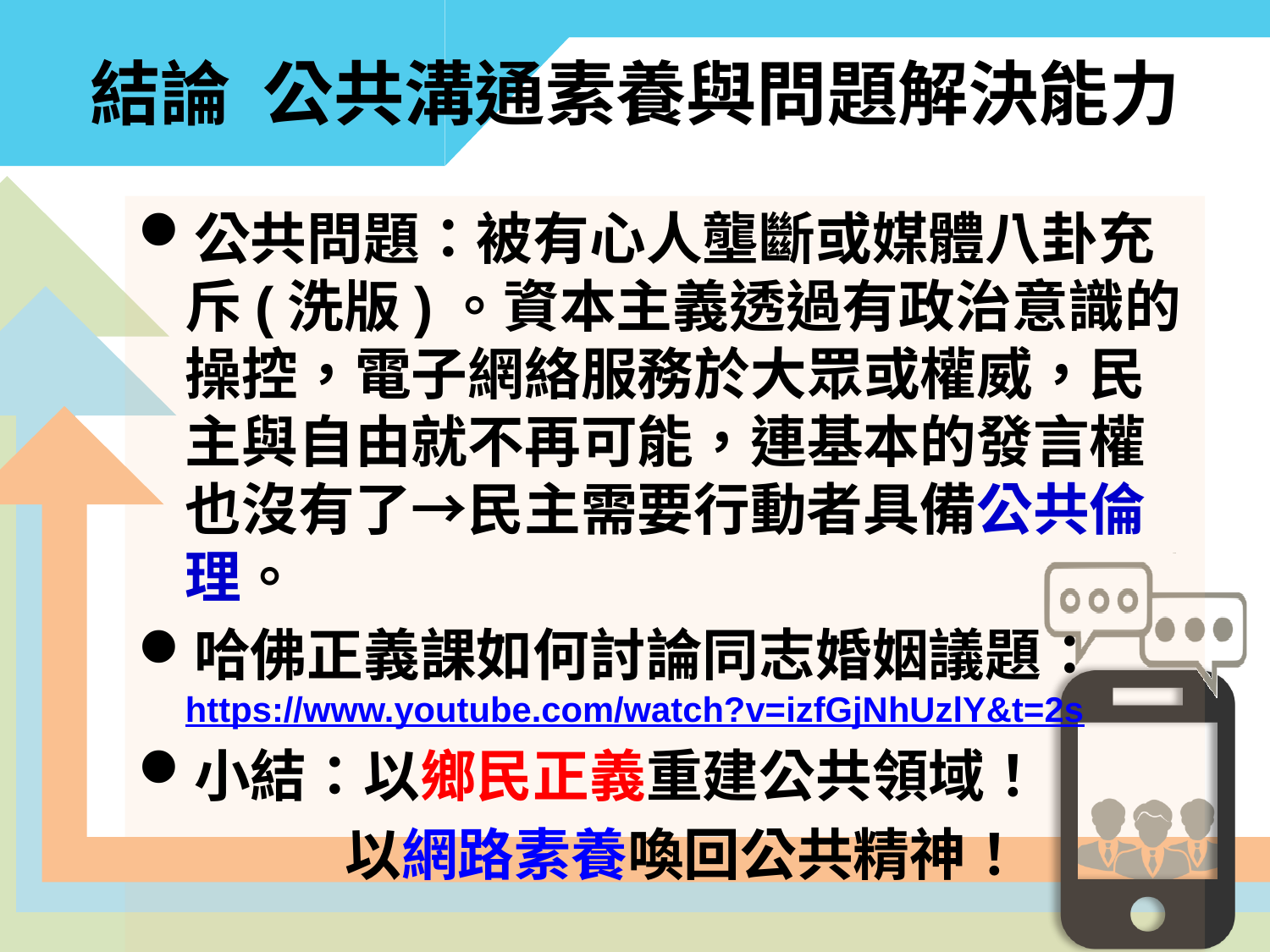

# 結論  公共溝通素養與問題解決能力
公共問題：被有心人壟斷或媒體八卦充斥(洗版)。資本主義透過有政治意識的操控，電子網絡服務於大眾或權威，民主與自由就不再可能，連基本的發言權也沒有了→民主需要行動者具備公共倫理。
哈佛正義課如何討論同志婚姻議題：https://www.youtube.com/watch?v=izfGjNhUzlY&t=2s
小結：以鄉民正義重建公共領域！
               以網路素養喚回公共精神！